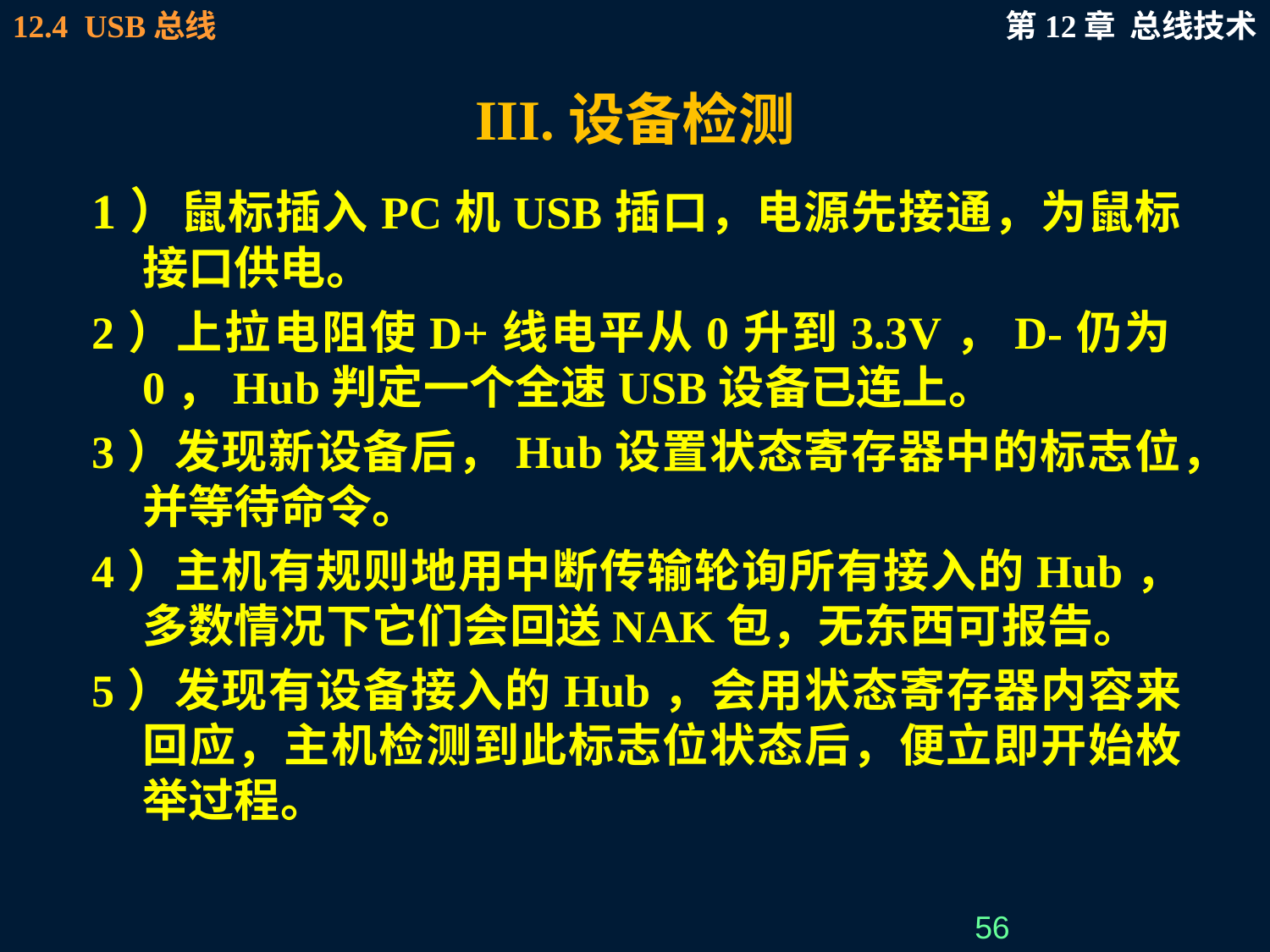

# III.设备检测
1）鼠标插入PC机USB插口，电源先接通，为鼠标接口供电。
2）上拉电阻使D+线电平从0升到3.3V，D-仍为0，Hub判定一个全速USB设备已连上。
3）发现新设备后，Hub设置状态寄存器中的标志位，并等待命令。
4）主机有规则地用中断传输轮询所有接入的Hub，多数情况下它们会回送NAK包，无东西可报告。
5）发现有设备接入的Hub，会用状态寄存器内容来回应，主机检测到此标志位状态后，便立即开始枚举过程。